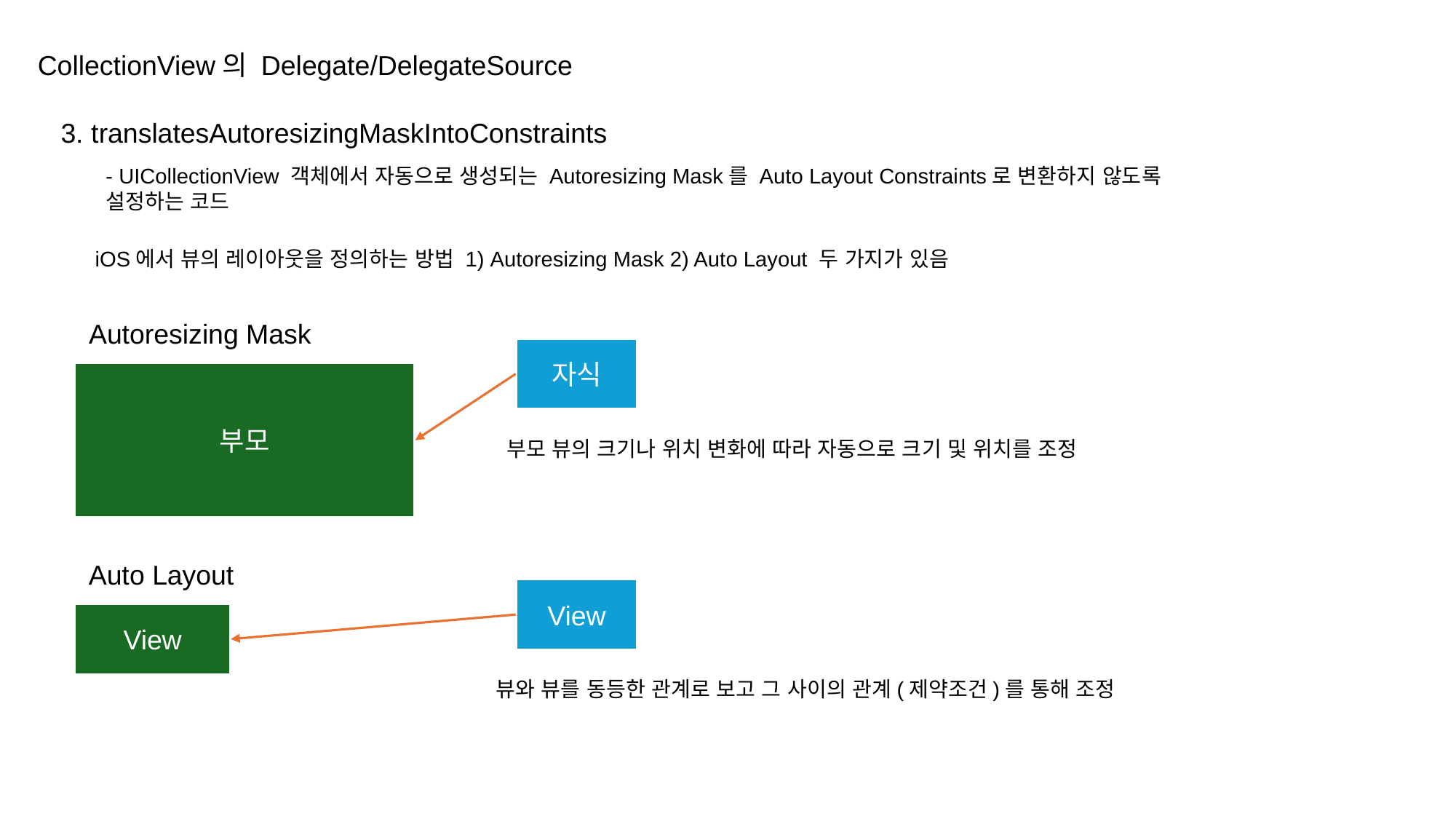

CollectionView의 Delegate/DelegateSource
3. translatesAutoresizingMaskIntoConstraints
- UICollectionView 객체에서 자동으로 생성되는 Autoresizing Mask를 Auto Layout Constraints로 변환하지 않도록
설정하는 코드
iOS에서 뷰의 레이아웃을 정의하는 방법 1) Autoresizing Mask 2) Auto Layout 두 가지가 있음
Autoresizing Mask
자식
부모
부모 뷰의 크기나 위치 변화에 따라 자동으로 크기 및 위치를 조정
Auto Layout
View
View
뷰와 뷰를 동등한 관계로 보고 그 사이의 관계(제약조건)를 통해 조정